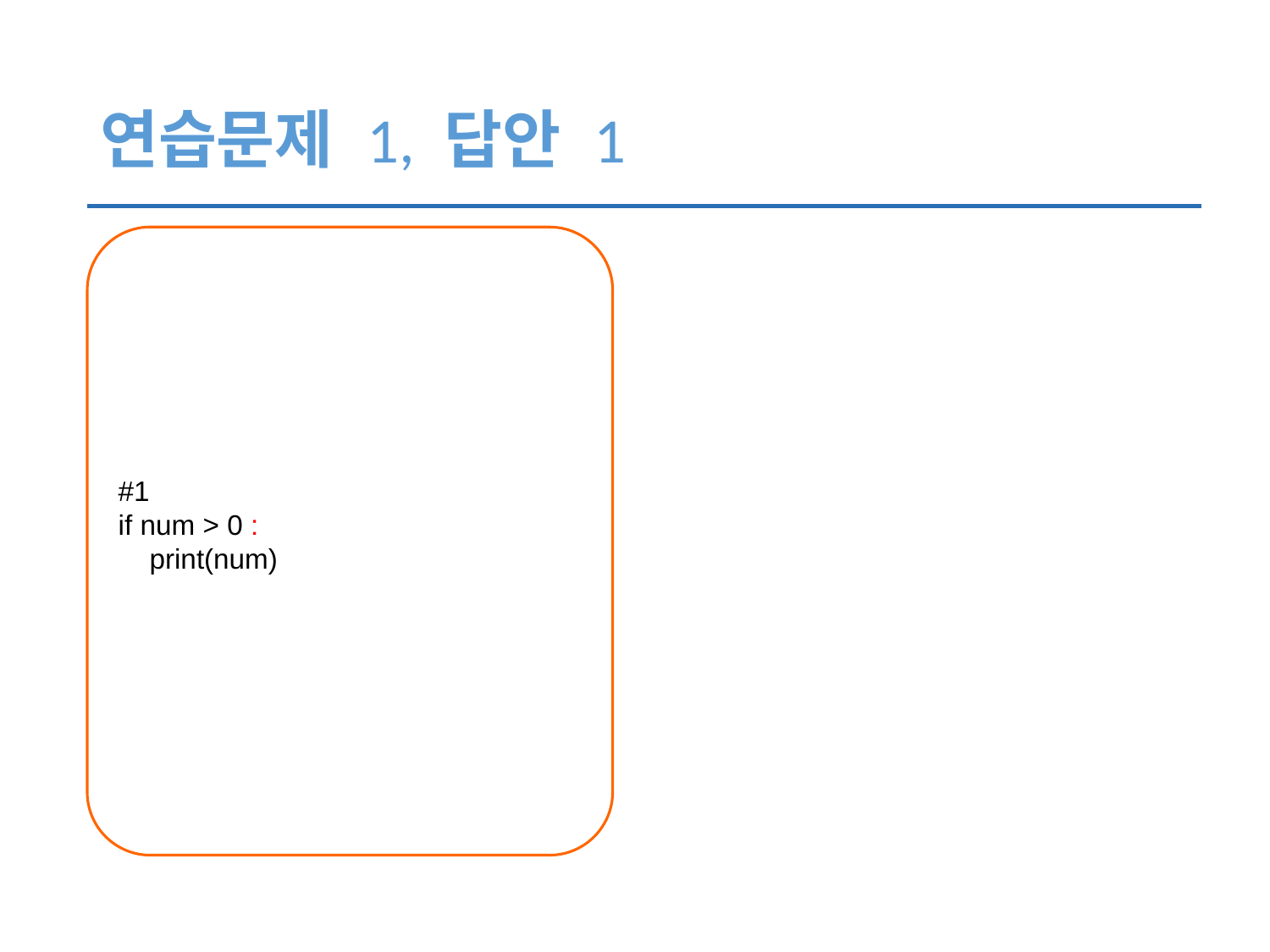

# 연습문제 1, 답안 1

#1
if num > 0 :
    print(num)